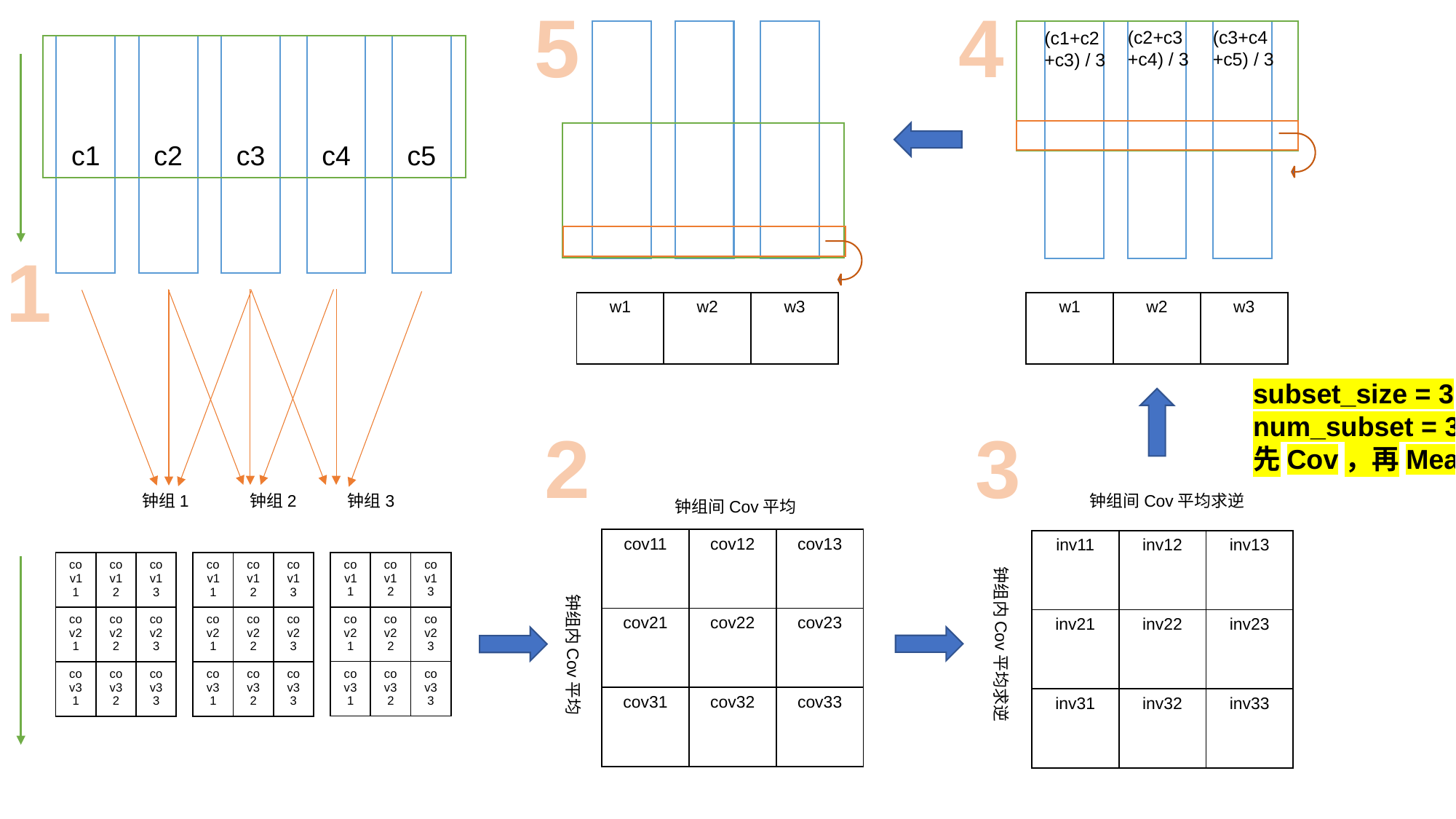

5
4
(c2+c3+c4) / 3
(c3+c4+c5) / 3

(c1+c2+c3) / 3

c4
c1
c2
c3
c5

1

| w1 | w2 | w3 |
| --- | --- | --- |
| w1 | w2 | w3 |
| --- | --- | --- |
subset_size = 3
num_subset = 3
先Cov，再Mean

2
3
钟组间Cov平均求逆

     钟组1            钟组2          钟组3

钟组间Cov平均

| cov11 | cov12 | cov13 |
| --- | --- | --- |
| cov21 | cov22 | cov23 |
| cov31 | cov32 | cov33 |
| inv11 | inv12 | inv13 |
| --- | --- | --- |
| inv21 | inv22 | inv23 |
| inv31 | inv32 | inv33 |
| cov11 | cov12 | cov13 |
| --- | --- | --- |
| cov21 | cov22 | cov23 |
| cov31 | cov32 | cov33 |
| cov11 | cov12 | cov13 |
| --- | --- | --- |
| cov21 | cov22 | cov23 |
| cov31 | cov32 | cov33 |
| cov11 | cov12 | cov13 |
| --- | --- | --- |
| cov21 | cov22 | cov23 |
| cov31 | cov32 | cov33 |

钟组内Cov平均求逆

钟组内Cov平均